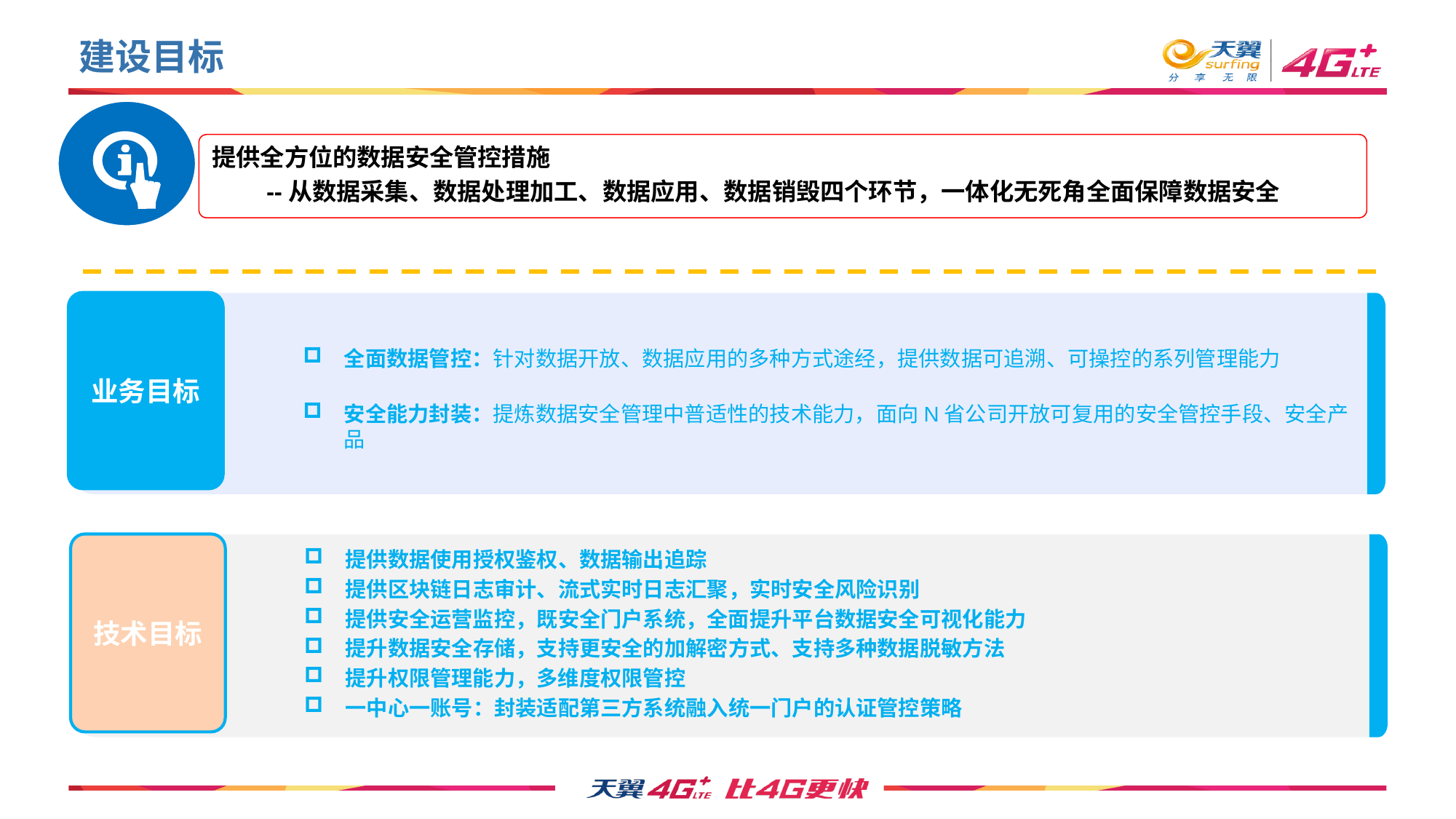

建设目标

提供全方位的数据安全管控措施
	  --从数据采集、数据处理加工、数据应用、数据销毁四个环节，一体化无死角全面保障数据安全

业务目标

全面数据管控：针对数据开放、数据应用的多种方式途经，提供数据可追溯、可操控的系列管理能力

安全能力封装：提炼数据安全管理中普适性的技术能力，面向N省公司开放可复用的安全管控手段、安全产品
技术目标

提供数据使用授权鉴权、数据输出追踪
提供区块链日志审计、流式实时日志汇聚，实时安全风险识别
提供安全运营监控，既安全门户系统，全面提升平台数据安全可视化能力
提升数据安全存储，支持更安全的加解密方式、支持多种数据脱敏方法
提升权限管理能力，多维度权限管控
一中心一账号：封装适配第三方系统融入统一门户的认证管控策略